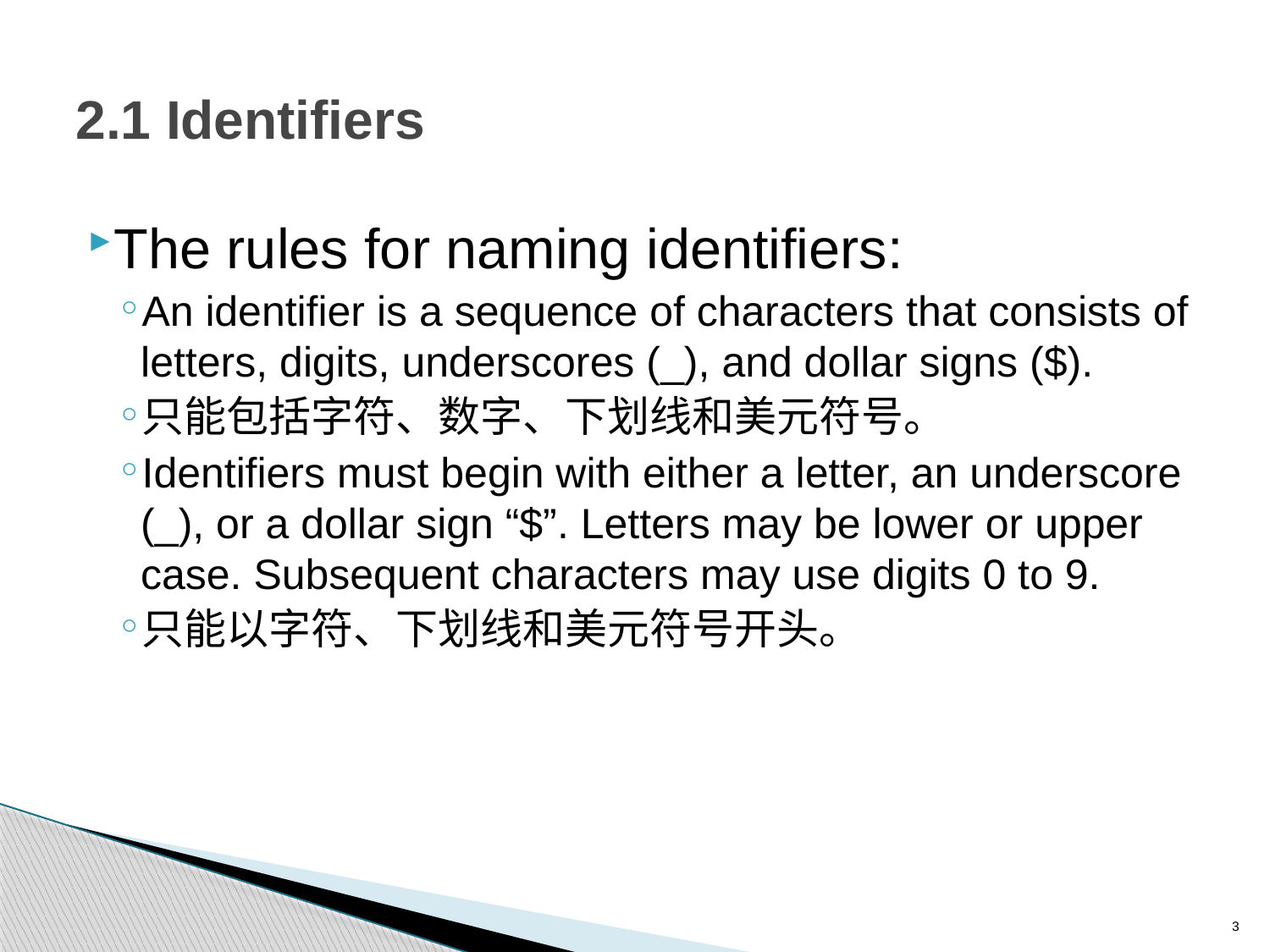

# 2.1 Identifiers
The rules for naming identifiers:
An identifier is a sequence of characters that consists of letters, digits, underscores (_), and dollar signs ($).
只能包括字符、数字、下划线和美元符号。
Identifiers must begin with either a letter, an underscore (_), or a dollar sign “$”. Letters may be lower or upper case. Subsequent characters may use digits 0 to 9.
只能以字符、下划线和美元符号开头。

3